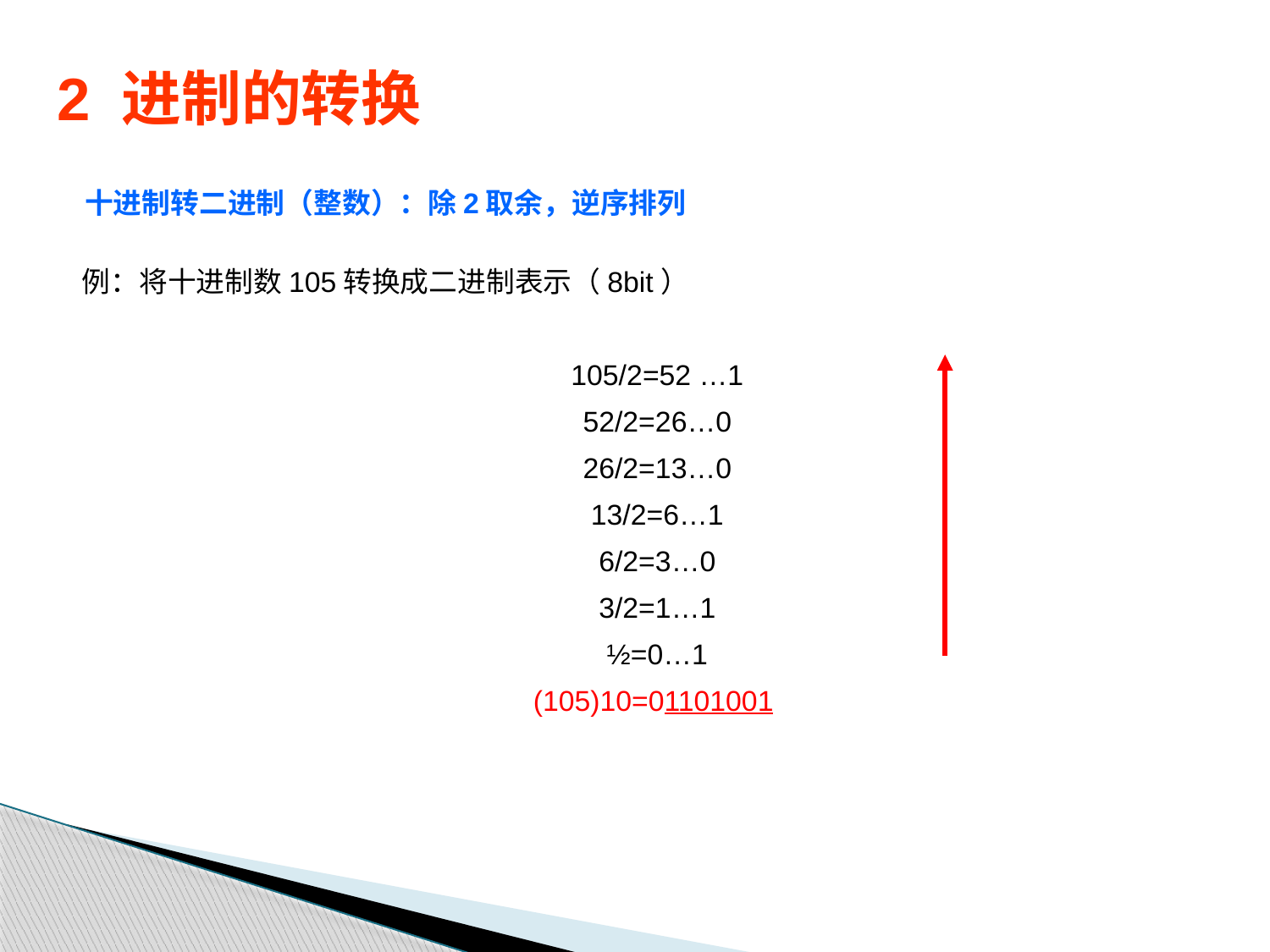

# 2 进制的转换
十进制转二进制（整数）：除2取余，逆序排列
例：将十进制数105转换成二进制表示（8bit）

105/2=52 …1
52/2=26…0
26/2=13…0
13/2=6…1
6/2=3…0
3/2=1…1
½=0…1
(105)10=01101001